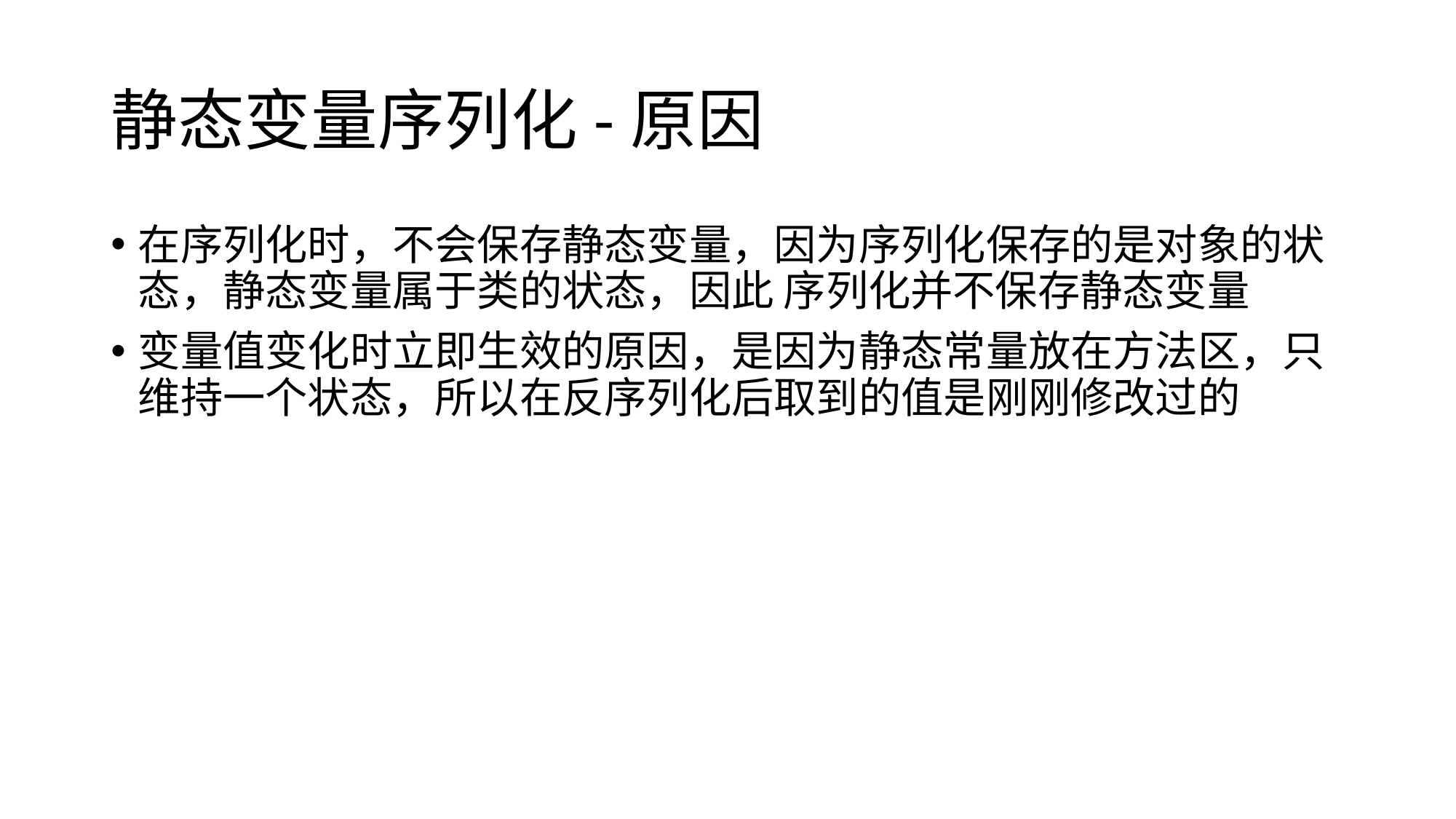

# 静态变量序列化-原因
在序列化时，不会保存静态变量，因为序列化保存的是对象的状态，静态变量属于类的状态，因此 序列化并不保存静态变量
变量值变化时立即生效的原因，是因为静态常量放在方法区，只维持一个状态，所以在反序列化后取到的值是刚刚修改过的